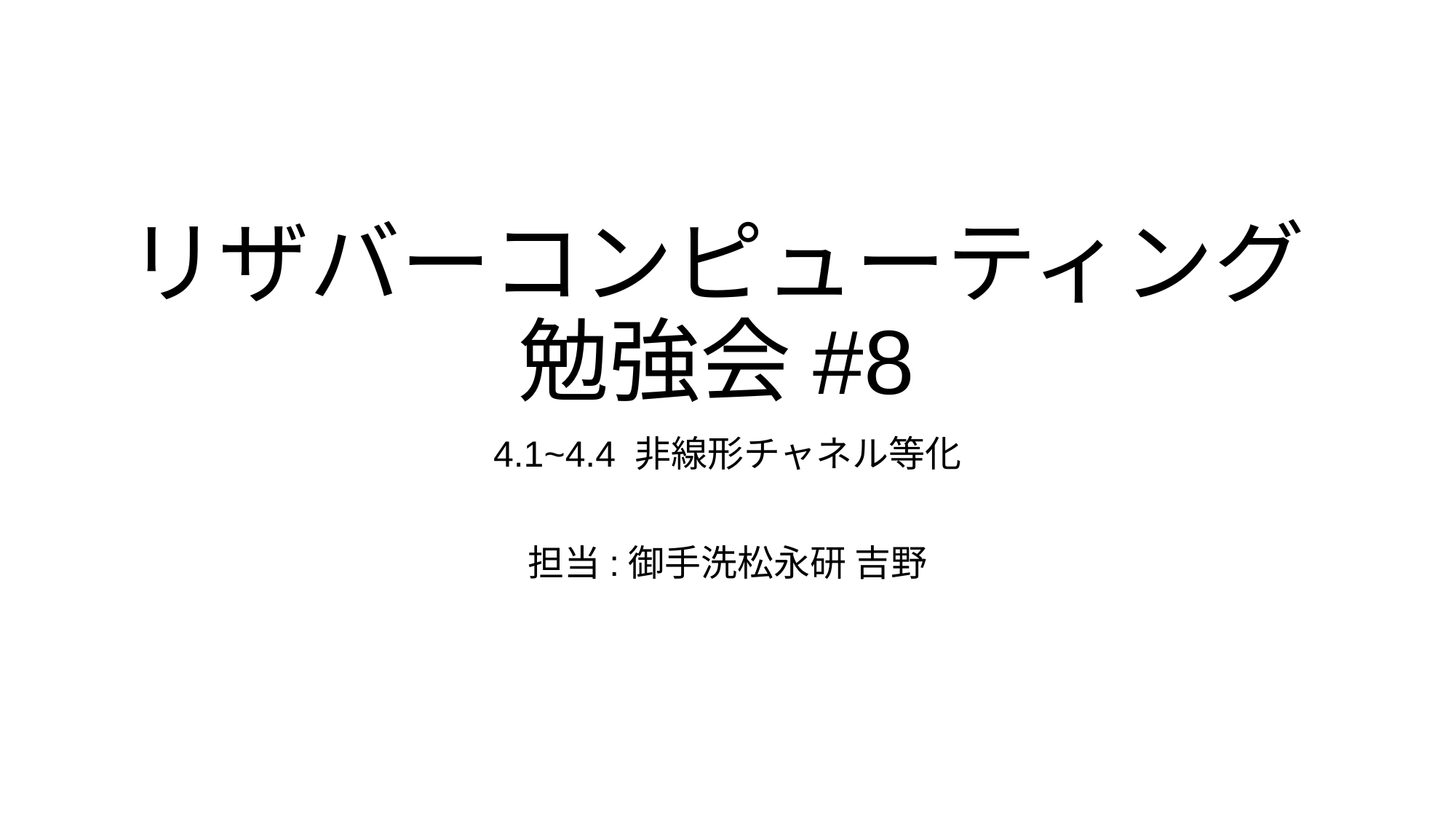

# リザバーコンピューティング勉強会#8
4.1~4.4 非線形チャネル等化

担当:御手洗松永研 吉野